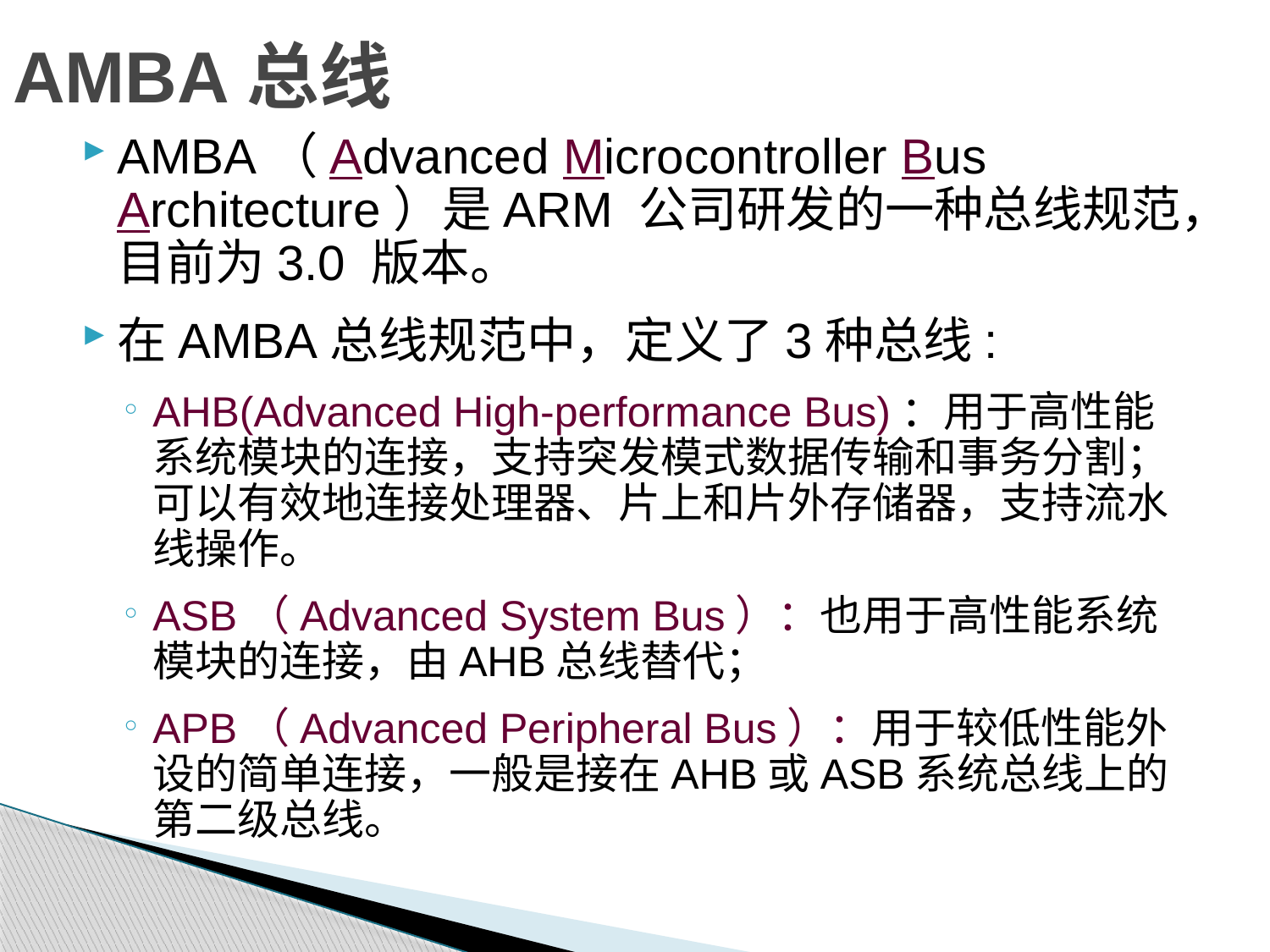

# AMBA总线
AMBA（Advanced Microcontroller Bus Architecture）是ARM 公司研发的一种总线规范，目前为3.0 版本。
在AMBA总线规范中，定义了3种总线:
AHB(Advanced High-performance Bus)：用于高性能系统模块的连接，支持突发模式数据传输和事务分割；可以有效地连接处理器、片上和片外存储器，支持流水线操作。
ASB（Advanced System Bus）：也用于高性能系统模块的连接，由AHB总线替代；
APB（Advanced Peripheral Bus）：用于较低性能外设的简单连接，一般是接在AHB或ASB系统总线上的第二级总线。